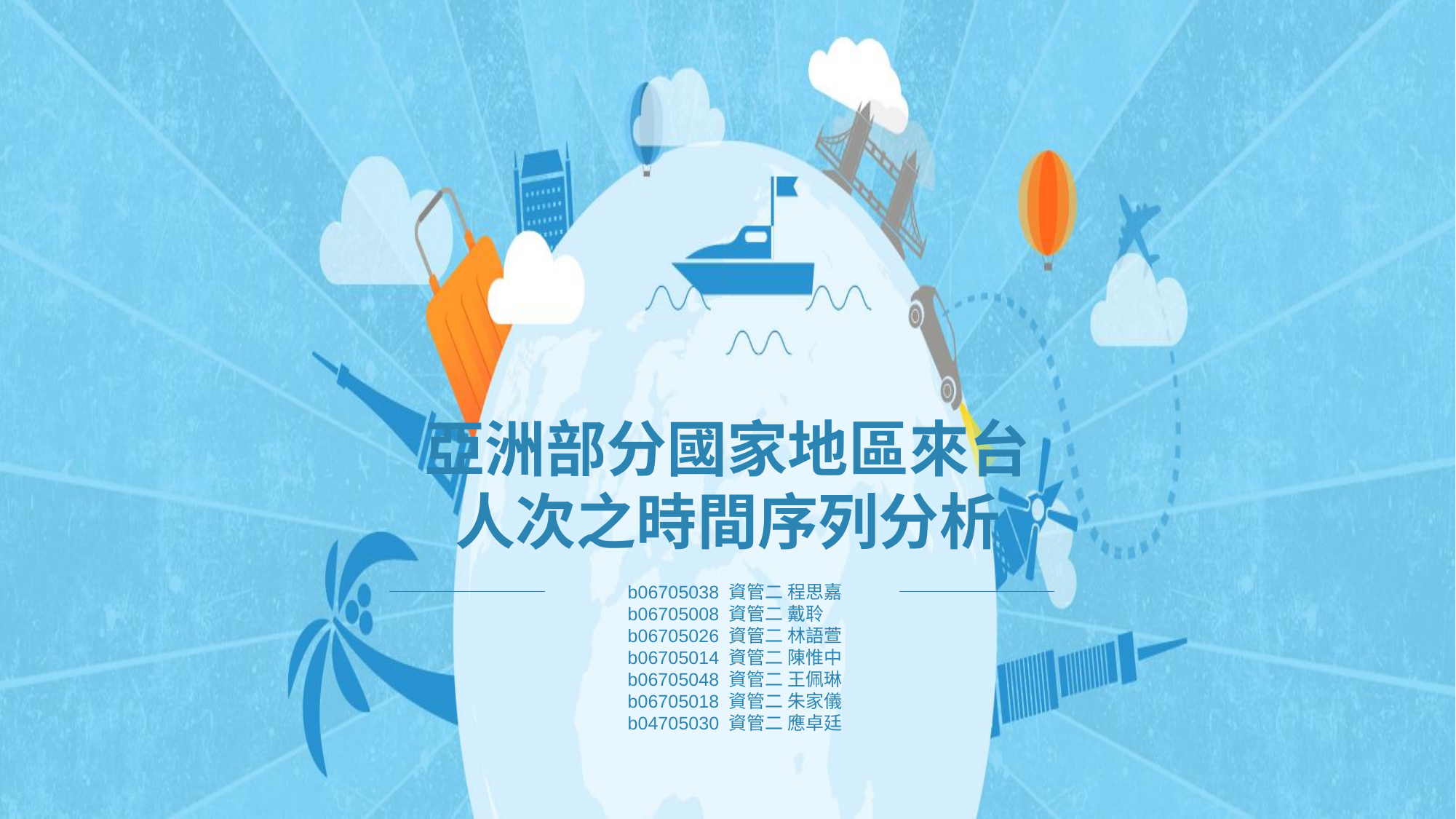

亞洲部分國家地區來台人次之時間序列分析
b06705038 資管二 程思嘉
b06705008 資管二 戴聆
b06705026 資管二 林語萱
b06705014 資管二 陳惟中
b06705048 資管二 王佩琳
b06705018 資管二 朱家儀
b04705030 資管二 應卓廷